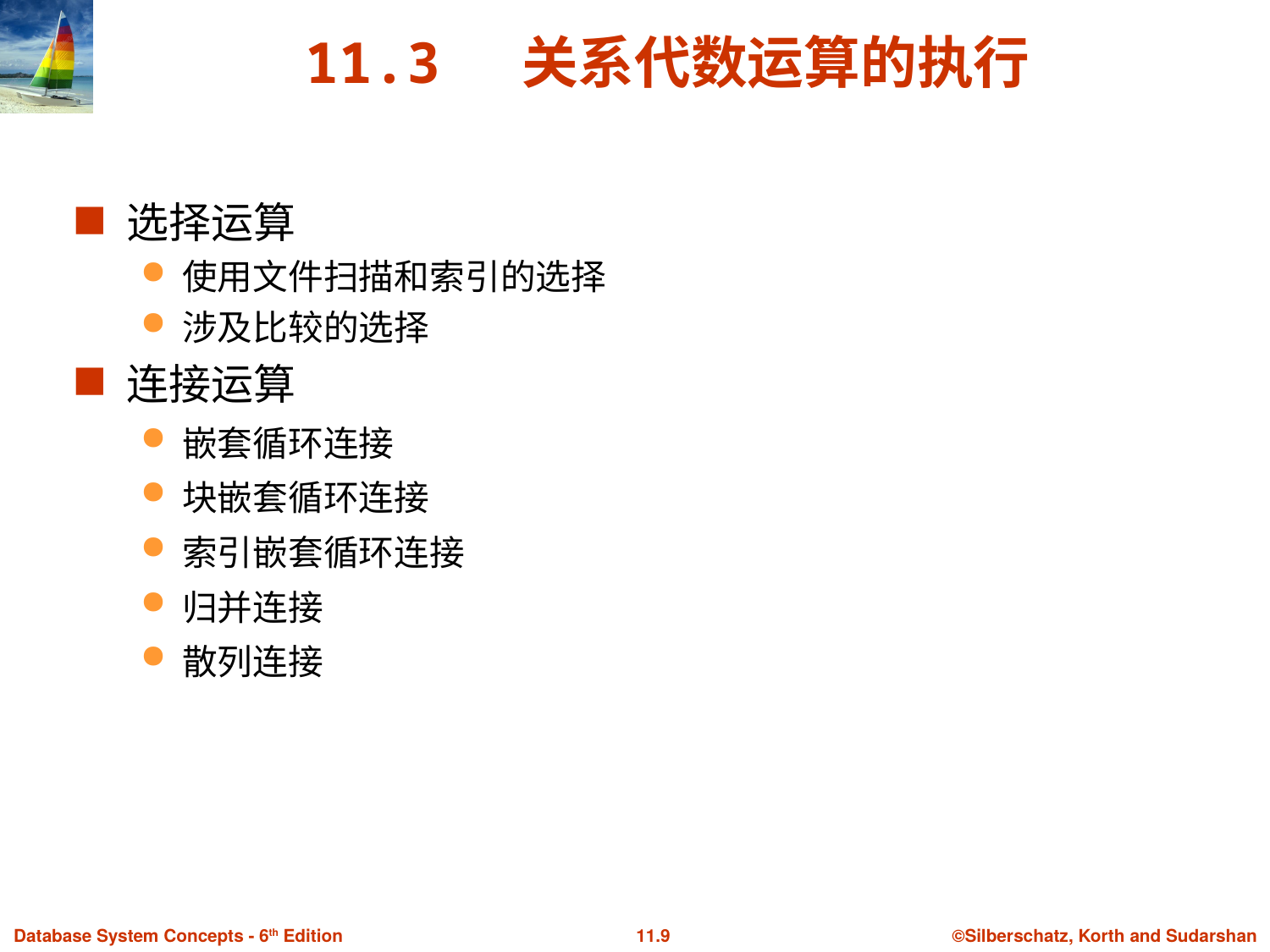

# 11.3  关系代数运算的执行
选择运算
使用文件扫描和索引的选择
涉及比较的选择
连接运算
嵌套循环连接
块嵌套循环连接
索引嵌套循环连接
归并连接
散列连接